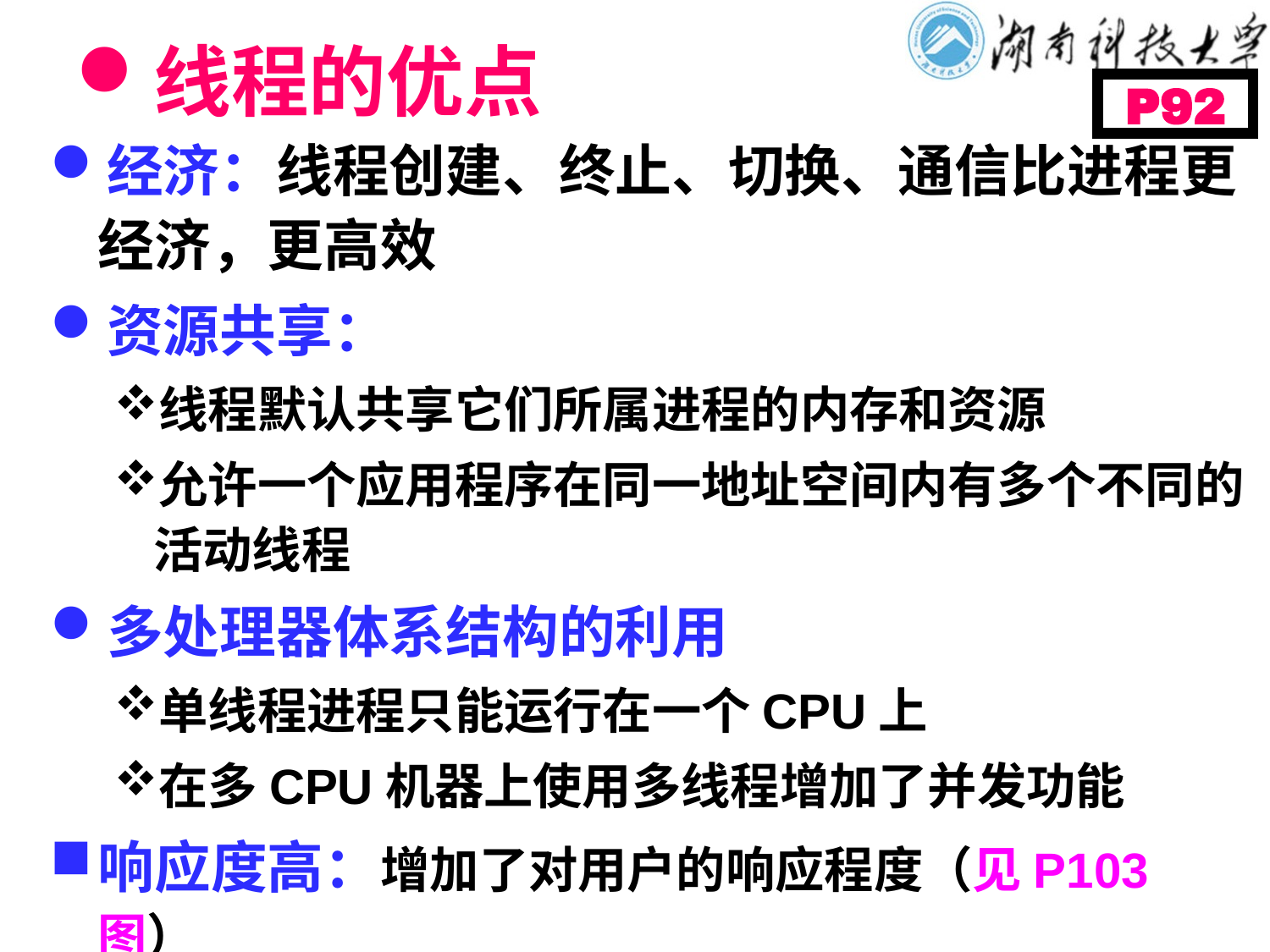

# 线程的优点
P92
经济：线程创建、终止、切换、通信比进程更经济，更高效
资源共享：
线程默认共享它们所属进程的内存和资源
允许一个应用程序在同一地址空间内有多个不同的活动线程
多处理器体系结构的利用
单线程进程只能运行在一个CPU上
在多CPU机器上使用多线程增加了并发功能
响应度高：增加了对用户的响应程度（见P103图）